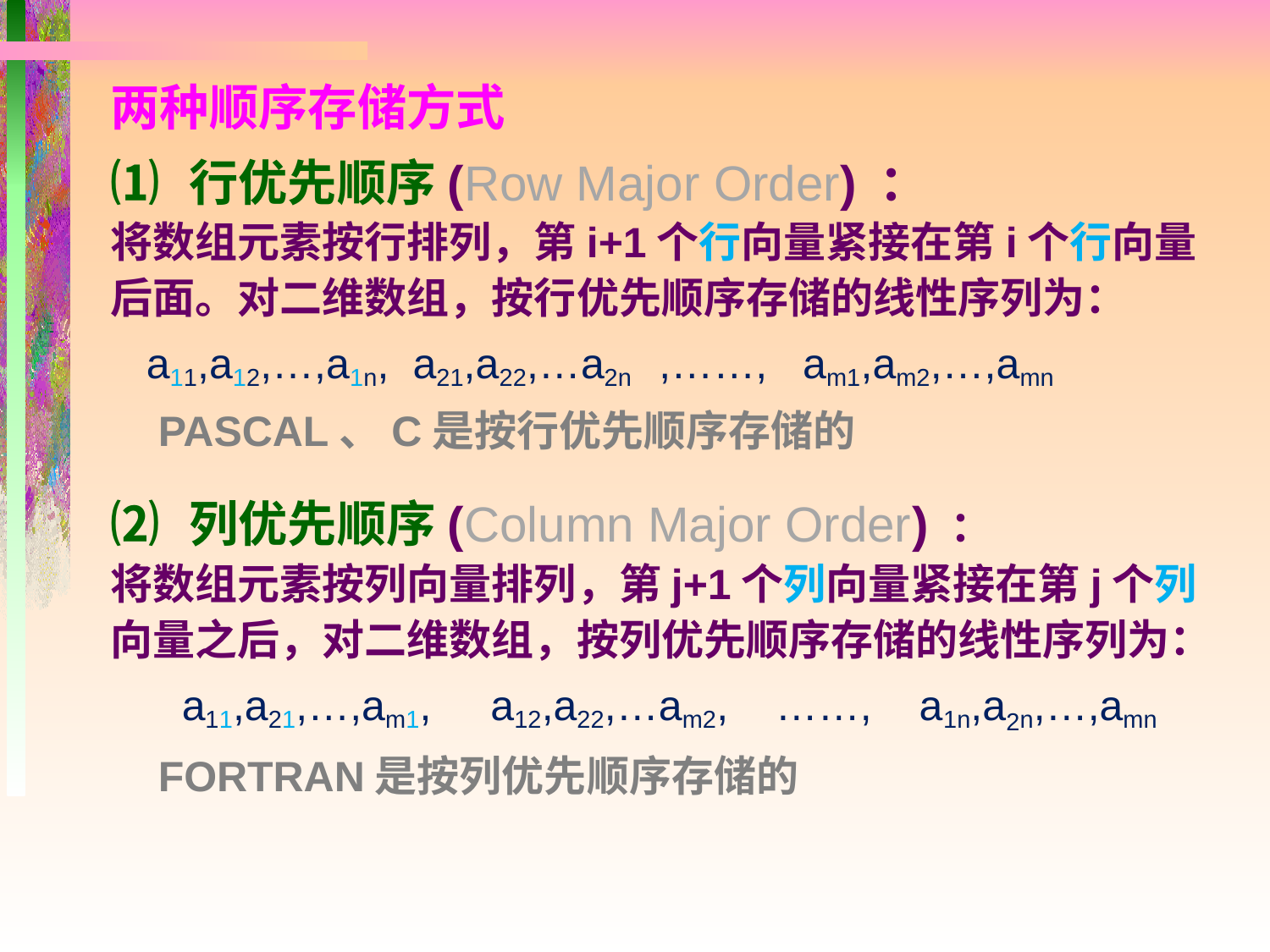

# 两种顺序存储方式
⑴  行优先顺序(Row Major Order) ：
将数组元素按行排列，第i+1个行向量紧接在第i个行向量后面。对二维数组，按行优先顺序存储的线性序列为：
   a11,a12,…,a1n,  a21,a22,…a2n    ,……,   am1,am2,…,amn
    PASCAL、C是按行优先顺序存储的
⑵  列优先顺序(Column Major Order) ：
将数组元素按列向量排列，第j+1个列向量紧接在第j个列向量之后，对二维数组，按列优先顺序存储的线性序列为：
      a11,a21,…,am1,     a12,a22,…am2,    ……,    a1n,a2n,…,amn
    FORTRAN是按列优先顺序存储的